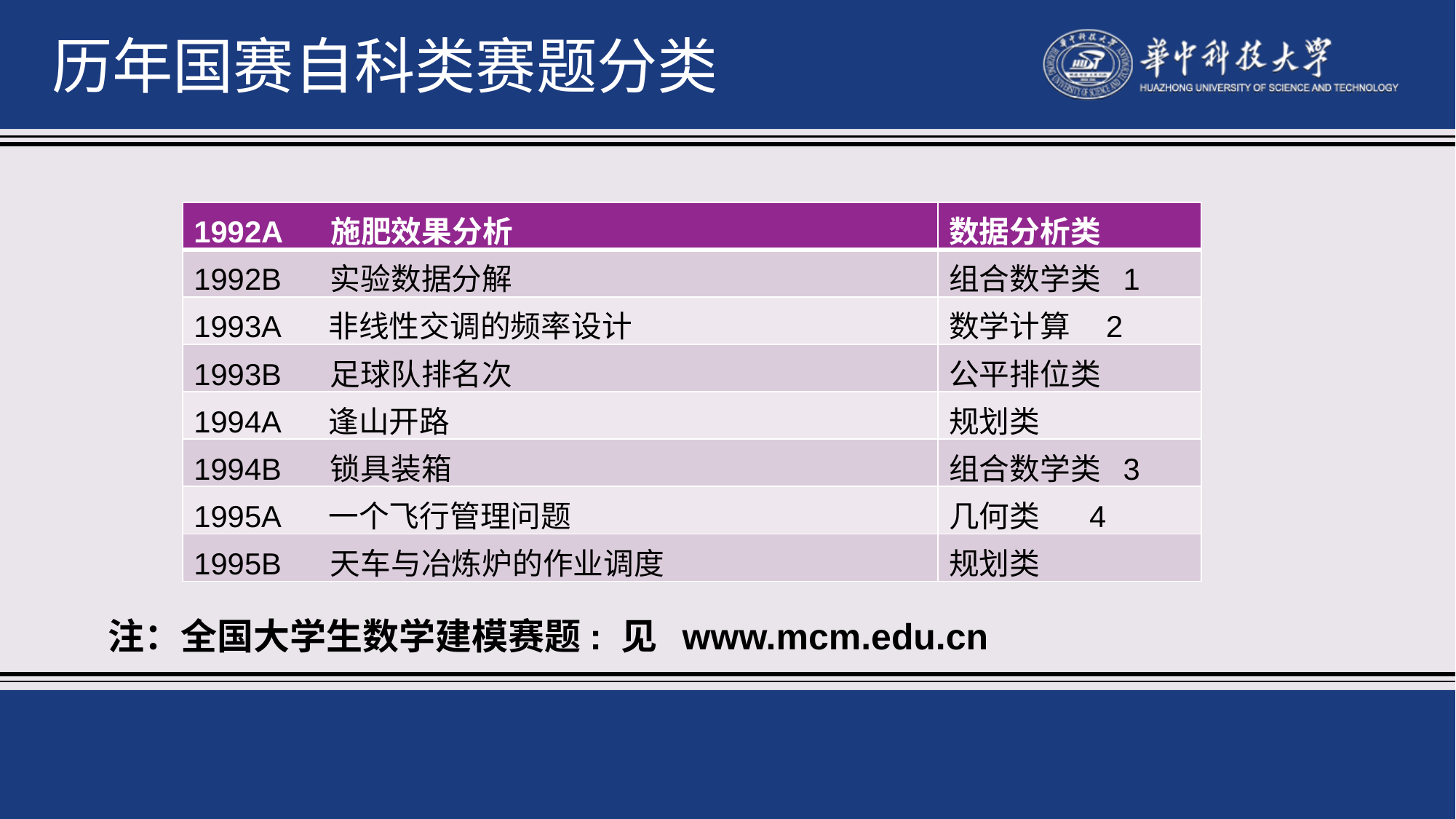

历年国赛自科类赛题分类
| 1992A 施肥效果分析 | 数据分析类 |
| --- | --- |
| 1992B 实验数据分解 | 组合数学类 1 |
| 1993A 非线性交调的频率设计 | 数学计算 2 |
| 1993B 足球队排名次 | 公平排位类 |
| 1994A 逢山开路 | 规划类 |
| 1994B 锁具装箱 | 组合数学类 3 |
| 1995A 一个飞行管理问题 | 几何类 4 |
| 1995B 天车与冶炼炉的作业调度 | 规划类 |
注：全国大学生数学建模赛题: 见  www.mcm.edu.cn